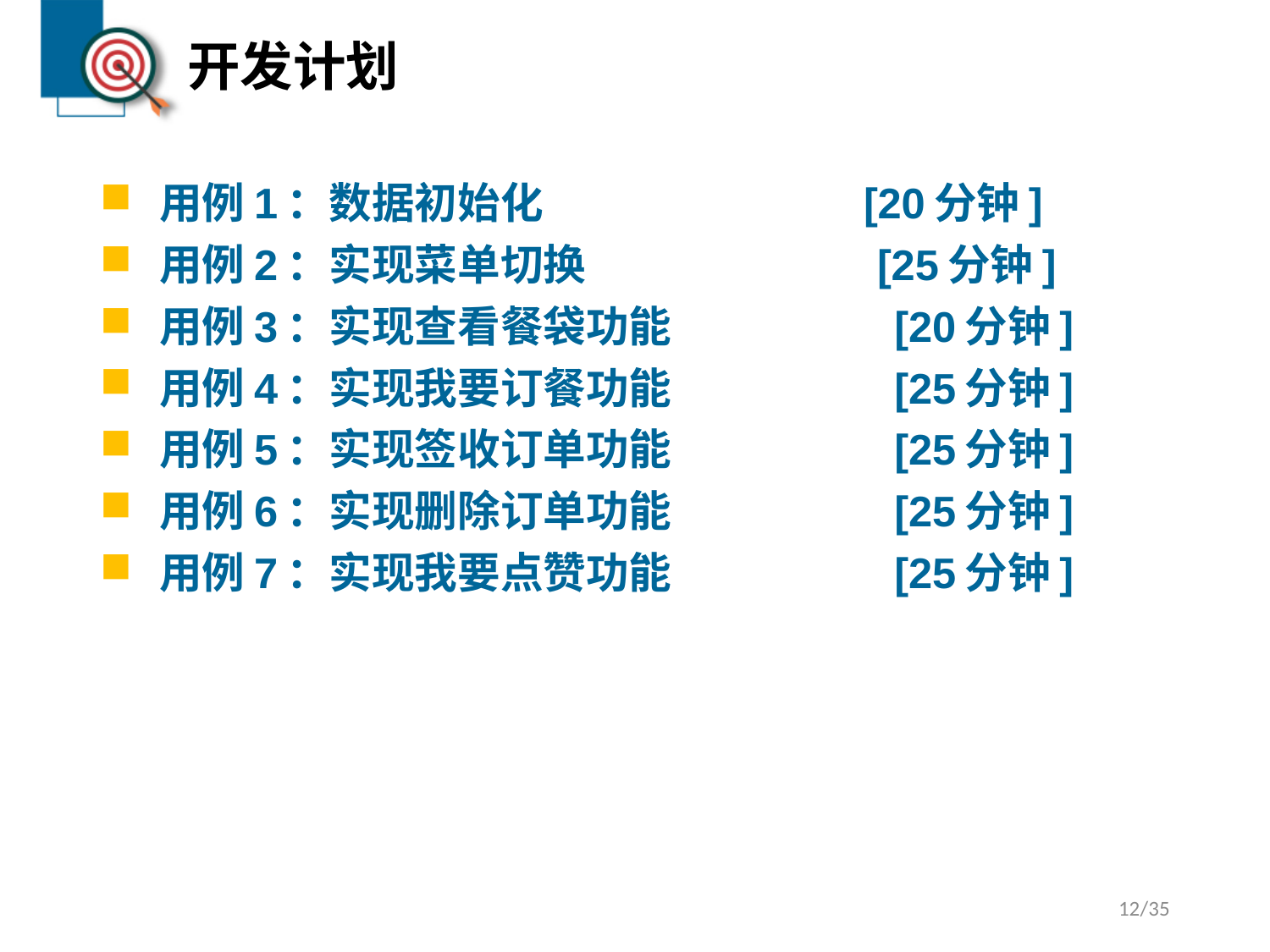

# 开发计划
用例1：数据初始化                                [20分钟]
用例2：实现菜单切换                             [25分钟]
用例3：实现查看餐袋功能                      [20分钟]
用例4：实现我要订餐功能                      [25分钟]
用例5：实现签收订单功能                      [25分钟]
用例6：实现删除订单功能                      [25分钟]
用例7：实现我要点赞功能                      [25分钟]
12/35